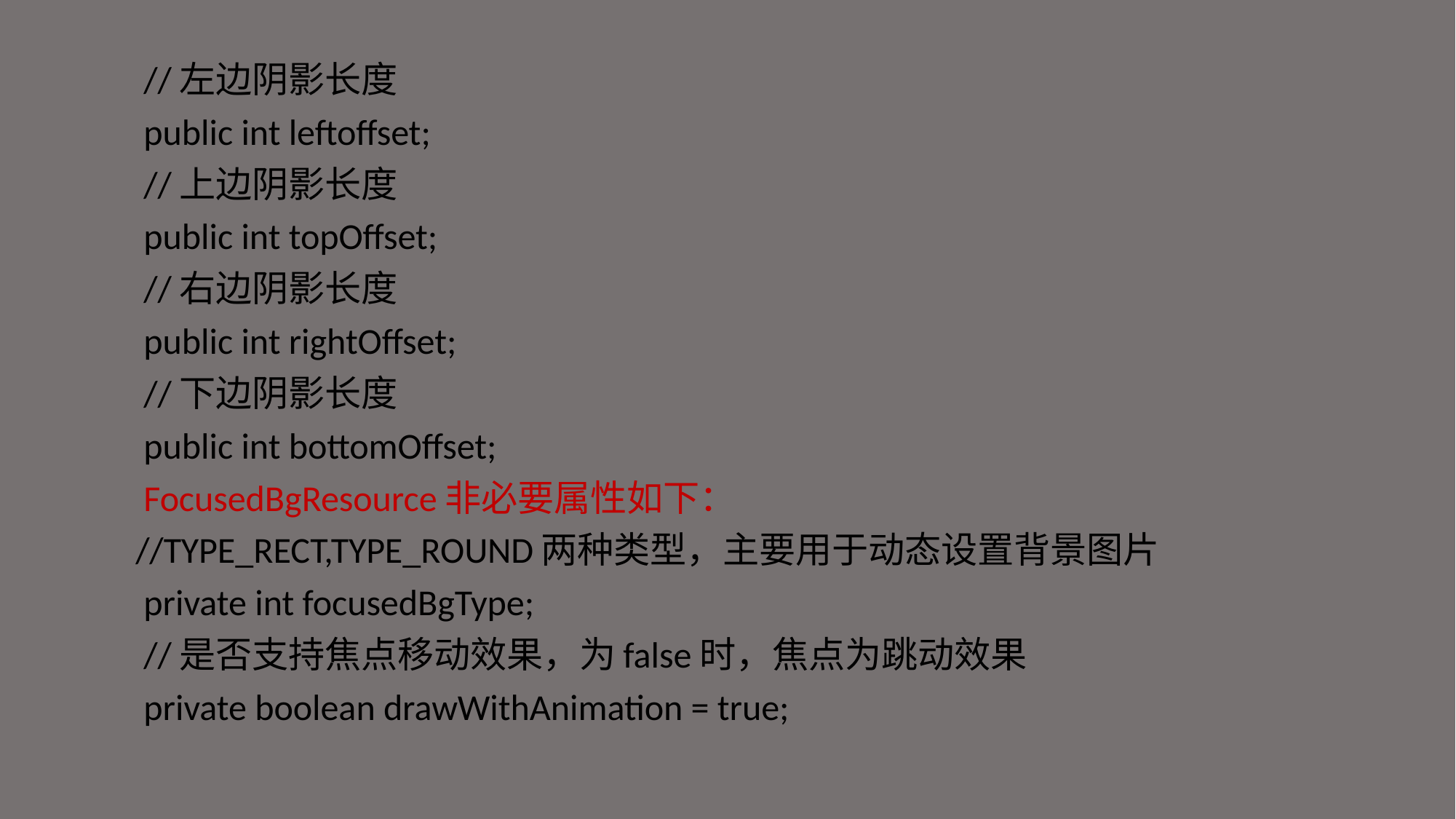

//左边阴影长度
    public int leftoffset;
    //上边阴影长度
    public int topOffset;
    //右边阴影长度
    public int rightOffset;
    //下边阴影长度
    public int bottomOffset;
    FocusedBgResource非必要属性如下：
   //TYPE_RECT,TYPE_ROUND两种类型，主要用于动态设置背景图片
    private int focusedBgType;
    //是否支持焦点移动效果，为false时，焦点为跳动效果
    private boolean drawWithAnimation = true;